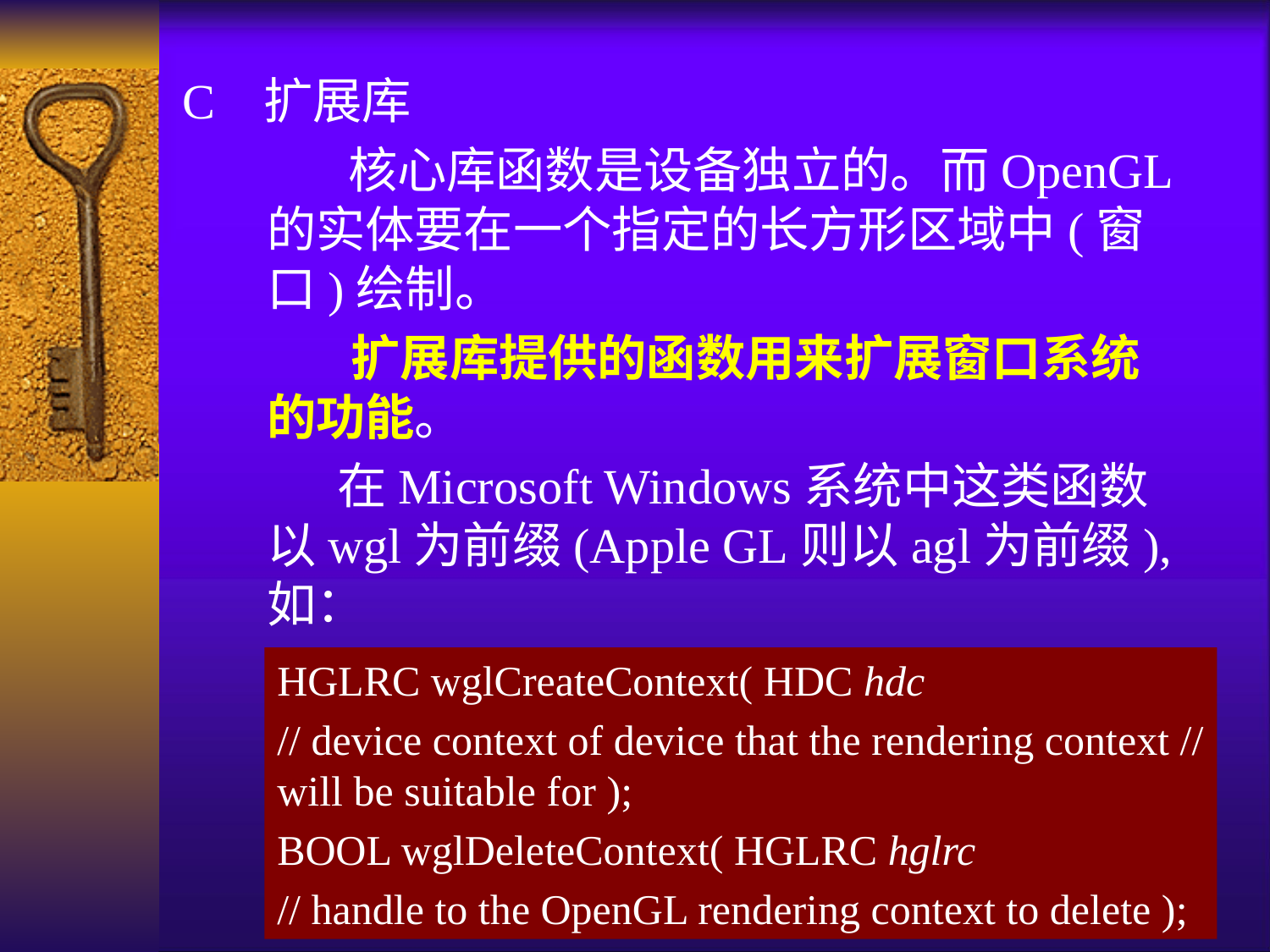

C   扩展库
              核心库函数是设备独立的。而OpenGL的实体要在一个指定的长方形区域中(窗口)绘制。
              扩展库提供的函数用来扩展窗口系统的功能。
             在Microsoft Windows系统中这类函数以wgl为前缀(Apple GL则以agl为前缀), 如：
HGLRC wglCreateContext( HDC hdc
// device context of device that the rendering context // will be suitable for );
BOOL wglDeleteContext( HGLRC hglrc
// handle to the OpenGL rendering context to delete );